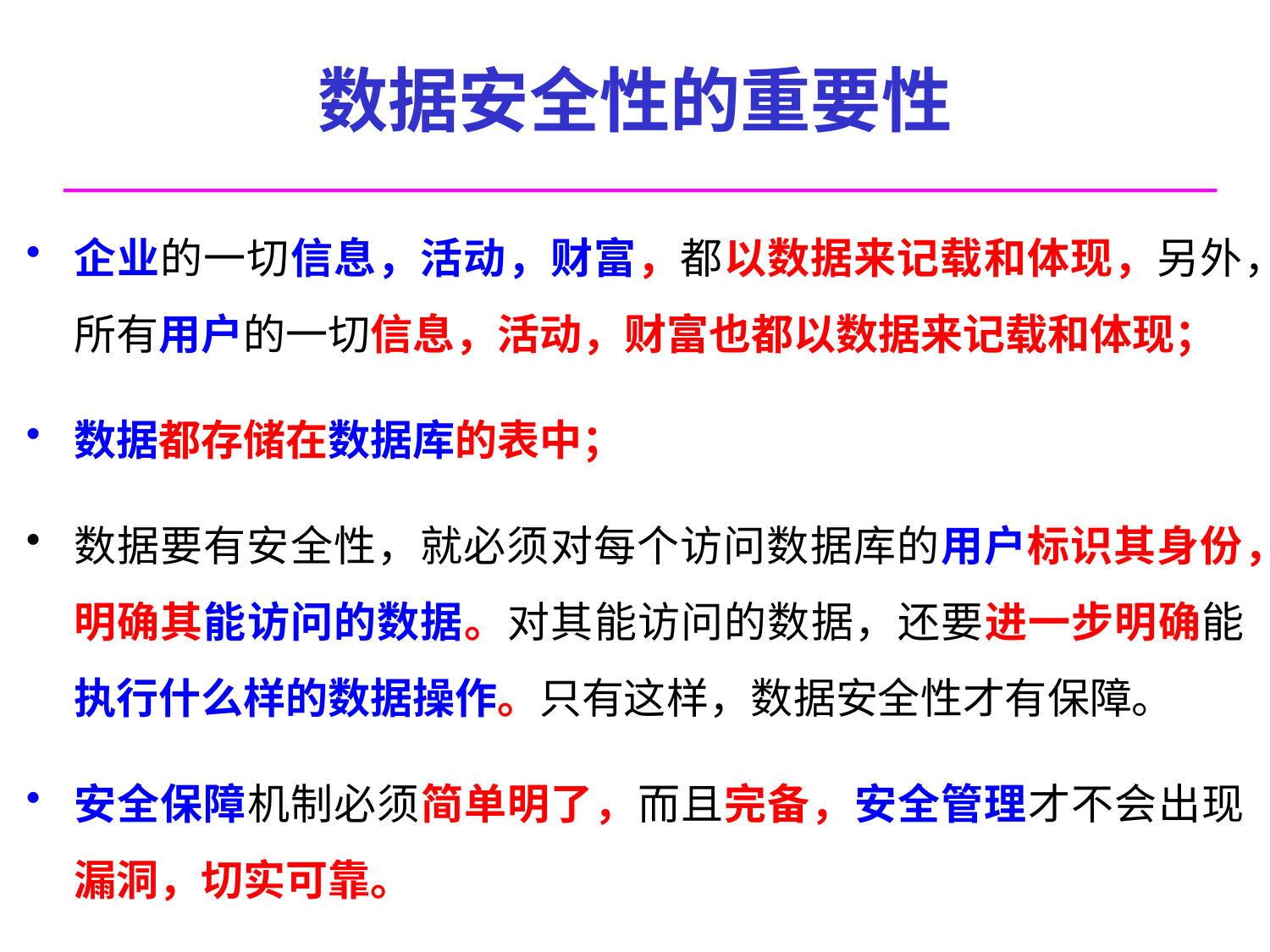

数据安全性的重要性
企业的一切信息，活动，财富，都以数据来记载和体现，另外，所有用户的一切信息，活动，财富也都以数据来记载和体现；
数据都存储在数据库的表中；
数据要有安全性，就必须对每个访问数据库的用户标识其身份，明确其能访问的数据。对其能访问的数据，还要进一步明确能执行什么样的数据操作。只有这样，数据安全性才有保障。
安全保障机制必须简单明了，而且完备，安全管理才不会出现漏洞，切实可靠。